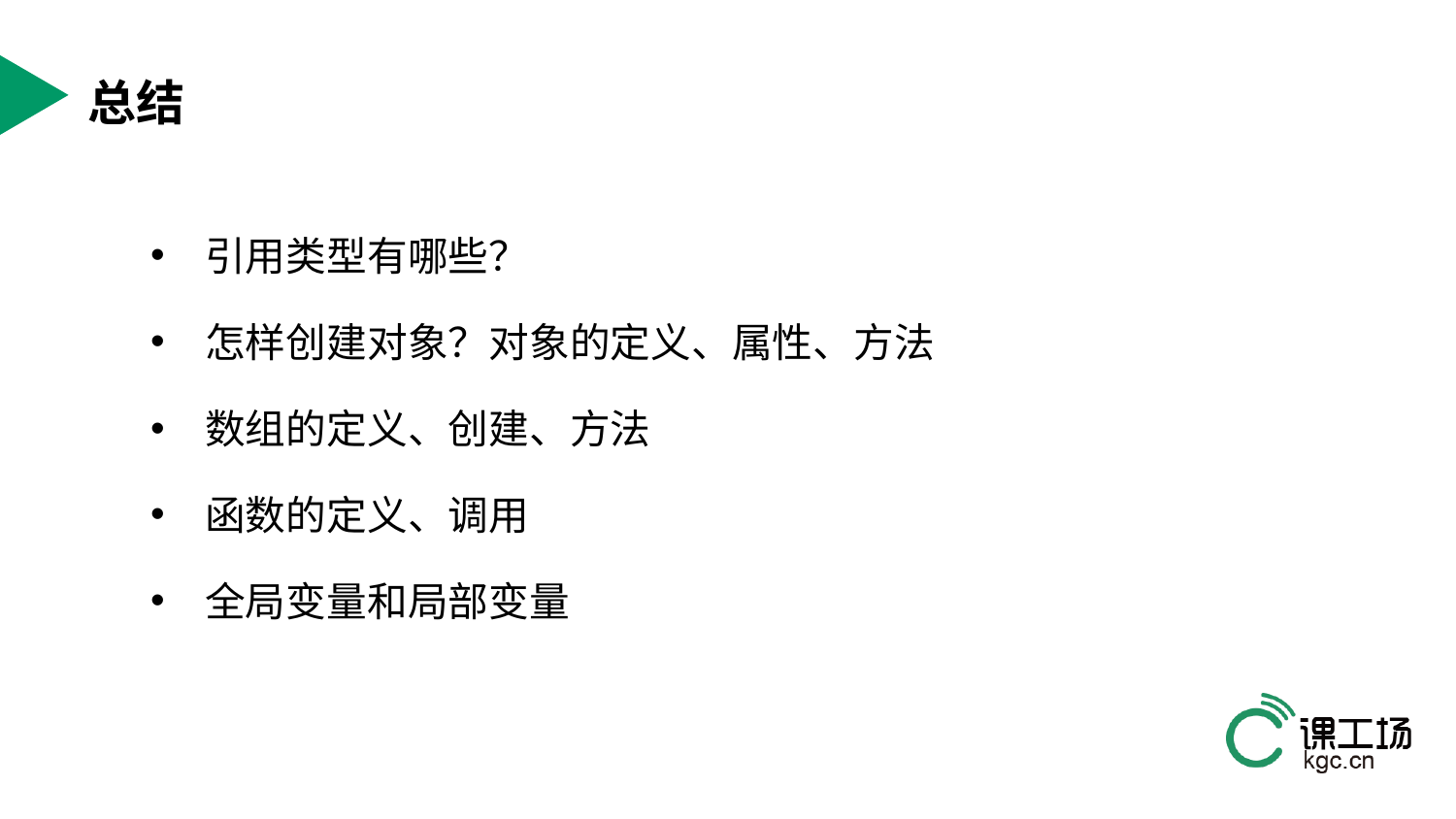

# 总结
引用类型有哪些？
怎样创建对象？对象的定义、属性、方法
数组的定义、创建、方法
函数的定义、调用
全局变量和局部变量